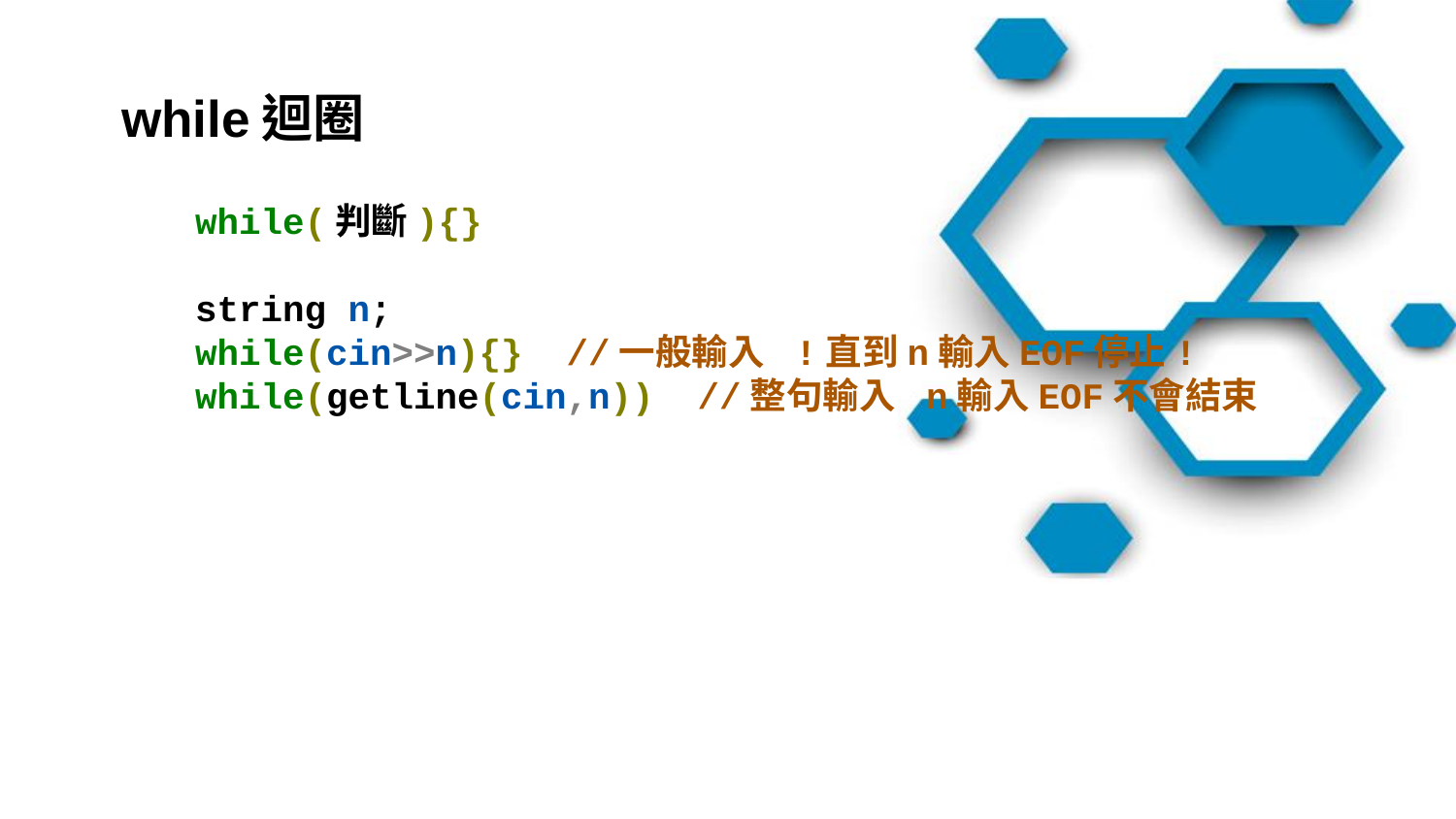

# while迴圈
      while(判斷){}

      string n;
      while(cin>>n){}  //一般輸入 !直到n輸入EOF停止!
      while(getline(cin,n))  //整句輸入 n輸入EOF不會結束